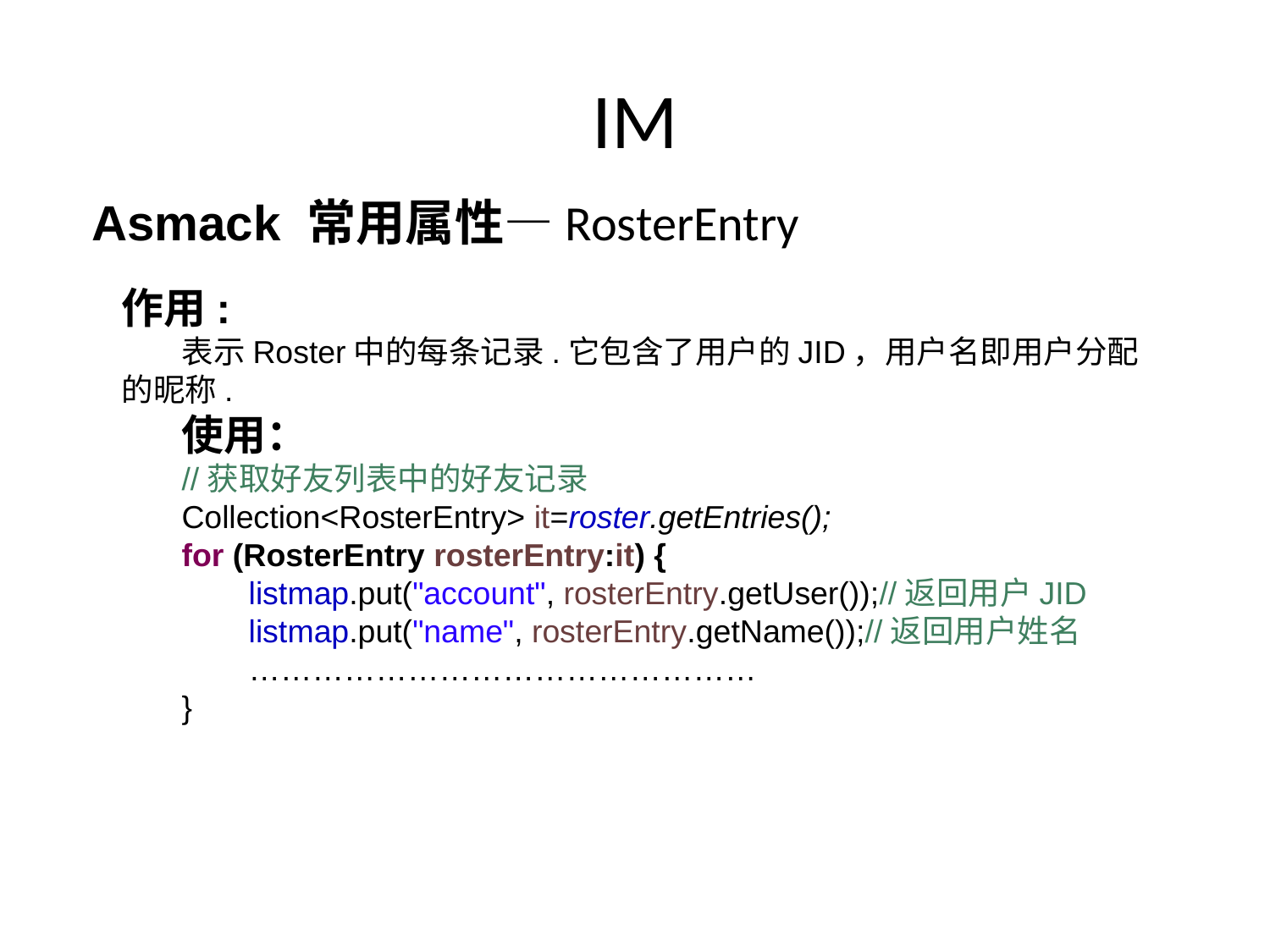

# IM
Asmack 常用属性—RosterEntry
作用:
表示Roster中的每条记录.它包含了用户的JID，用户名即用户分配的昵称.
使用：
//获取好友列表中的好友记录
Collection<RosterEntry> it=roster.getEntries();
for (RosterEntry rosterEntry:it) {
	listmap.put("account", rosterEntry.getUser());//返回用户JID
	listmap.put("name", rosterEntry.getName());//返回用户姓名
	…………………………………………
}